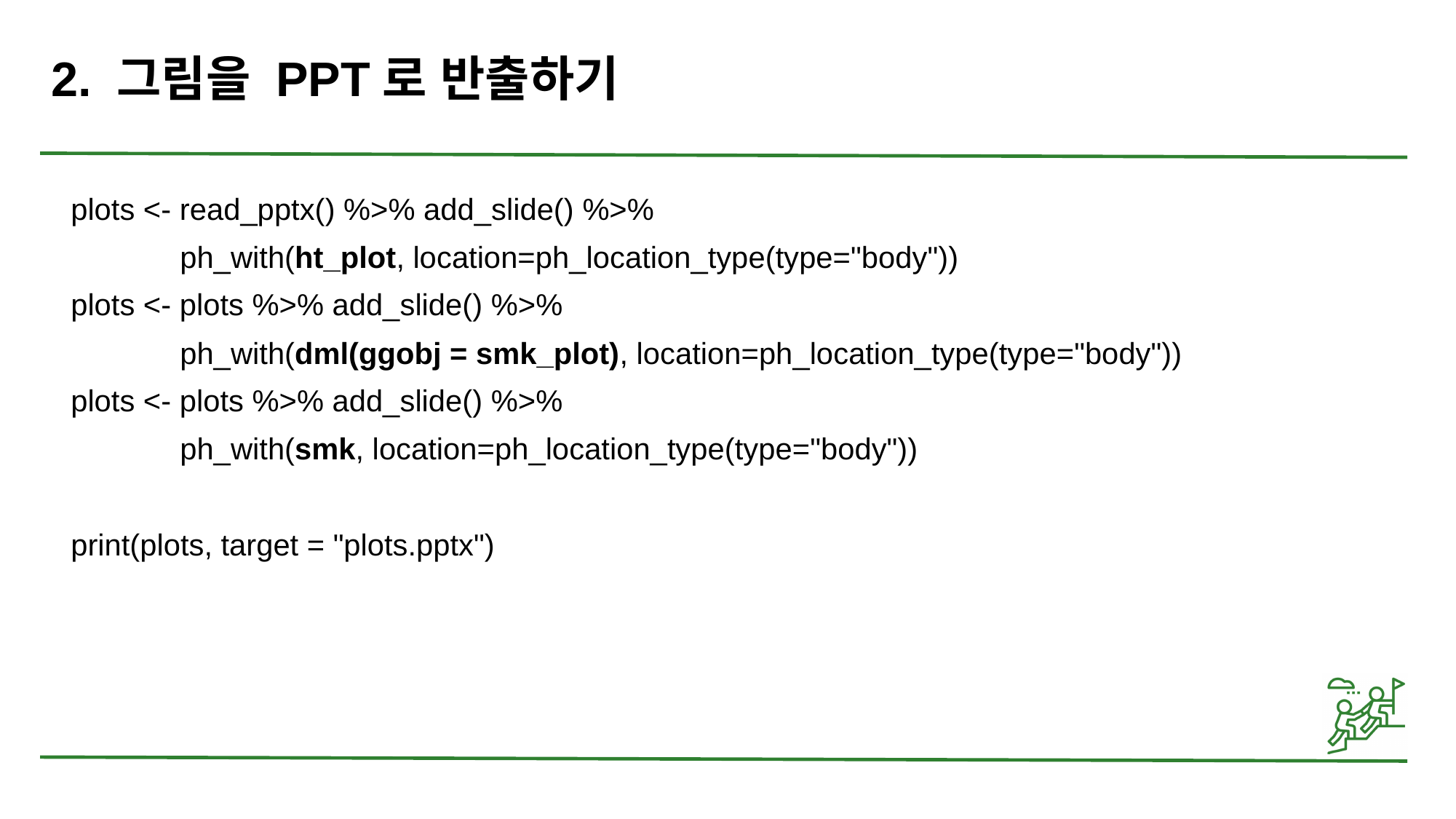

# 2. 그림을 PPT로 반출하기
plots <- read_pptx() %>% add_slide() %>%
	ph_with(ht_plot, location=ph_location_type(type="body"))
plots <- plots %>% add_slide() %>%
	ph_with(dml(ggobj = smk_plot), location=ph_location_type(type="body"))
plots <- plots %>% add_slide() %>%
	ph_with(smk, location=ph_location_type(type="body"))

print(plots, target = "plots.pptx")